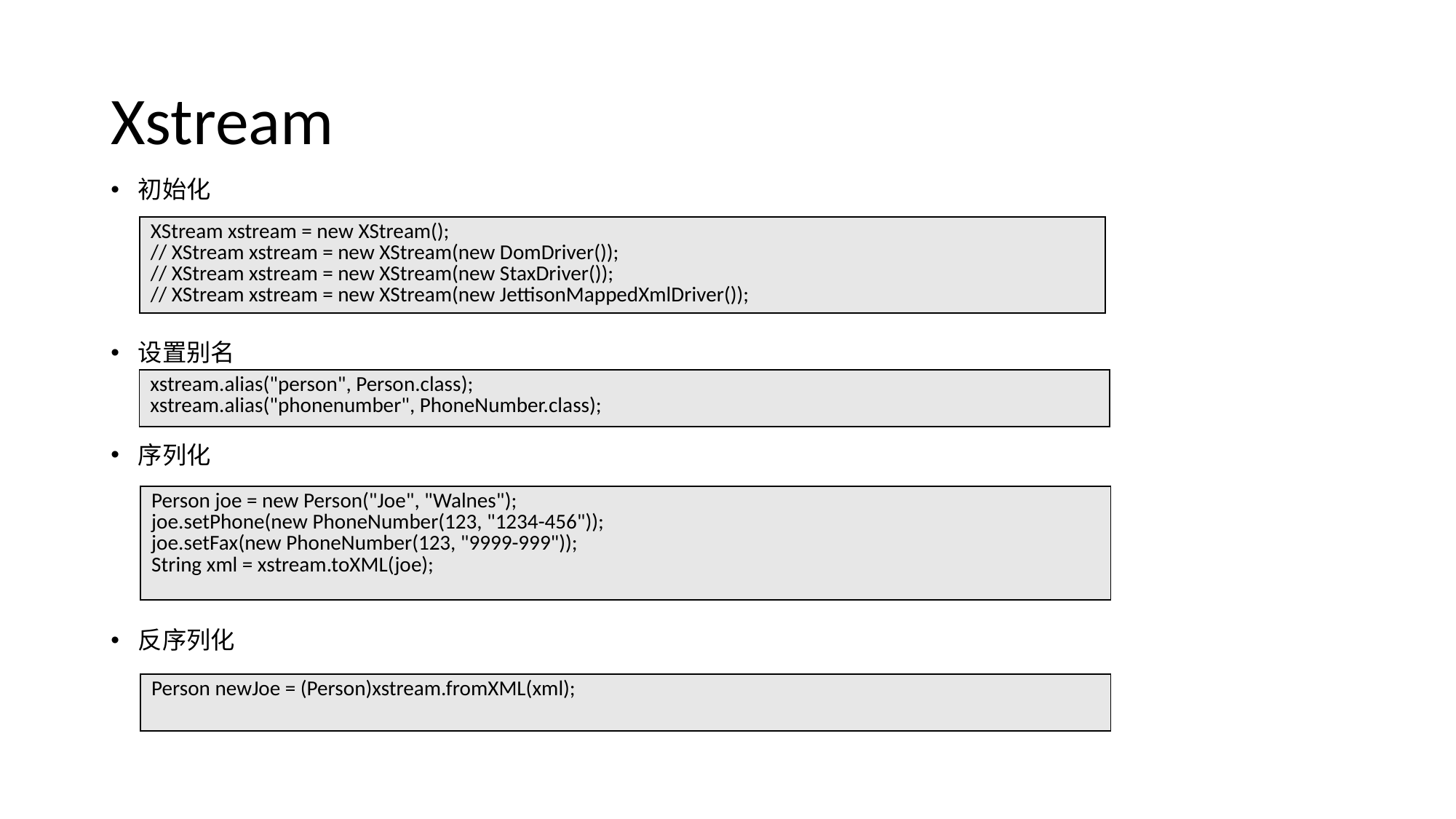

# Xstream
初始化

设置别名

序列化

反序列化

| XStream xstream = new XStream(); // XStream xstream = new XStream(new DomDriver()); // XStream xstream = new XStream(new StaxDriver()); // XStream xstream = new XStream(new JettisonMappedXmlDriver()); |
| --- |
| xstream.alias("person", Person.class); xstream.alias("phonenumber", PhoneNumber.class); |
| --- |
| Person joe = new Person("Joe", "Walnes"); joe.setPhone(new PhoneNumber(123, "1234-456")); joe.setFax(new PhoneNumber(123, "9999-999")); String xml = xstream.toXML(joe); |
| --- |
| Person newJoe = (Person)xstream.fromXML(xml); |
| --- |